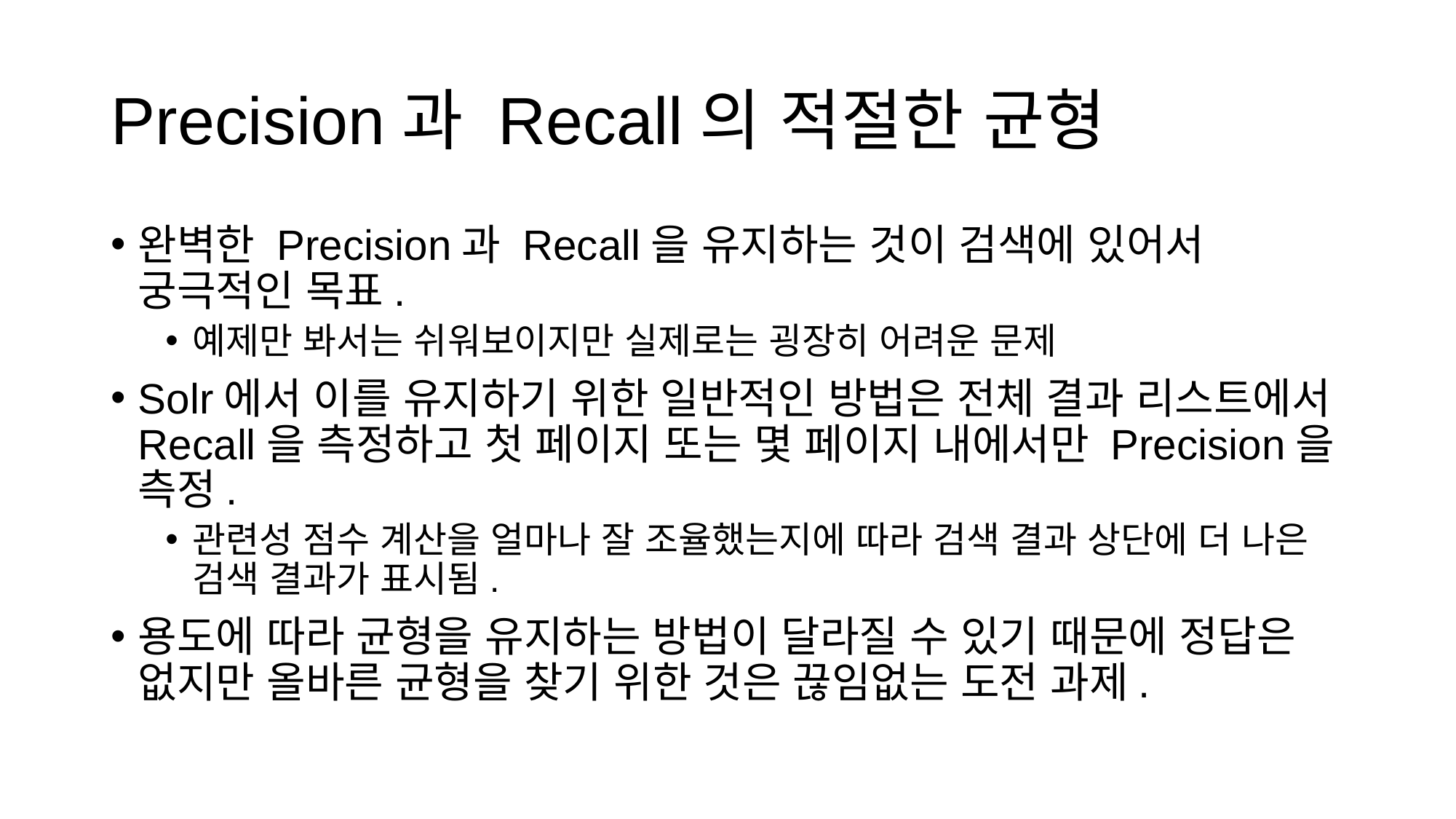

# Precision과 Recall의 적절한 균형
완벽한 Precision과 Recall을 유지하는 것이 검색에 있어서 궁극적인 목표.
예제만 봐서는 쉬워보이지만 실제로는 굉장히 어려운 문제
Solr에서 이를 유지하기 위한 일반적인 방법은 전체 결과 리스트에서 Recall을 측정하고 첫 페이지 또는 몇 페이지 내에서만 Precision을 측정.
관련성 점수 계산을 얼마나 잘 조율했는지에 따라 검색 결과 상단에 더 나은 검색 결과가 표시됨.
용도에 따라 균형을 유지하는 방법이 달라질 수 있기 때문에 정답은 없지만 올바른 균형을 찾기 위한 것은 끊임없는 도전 과제.